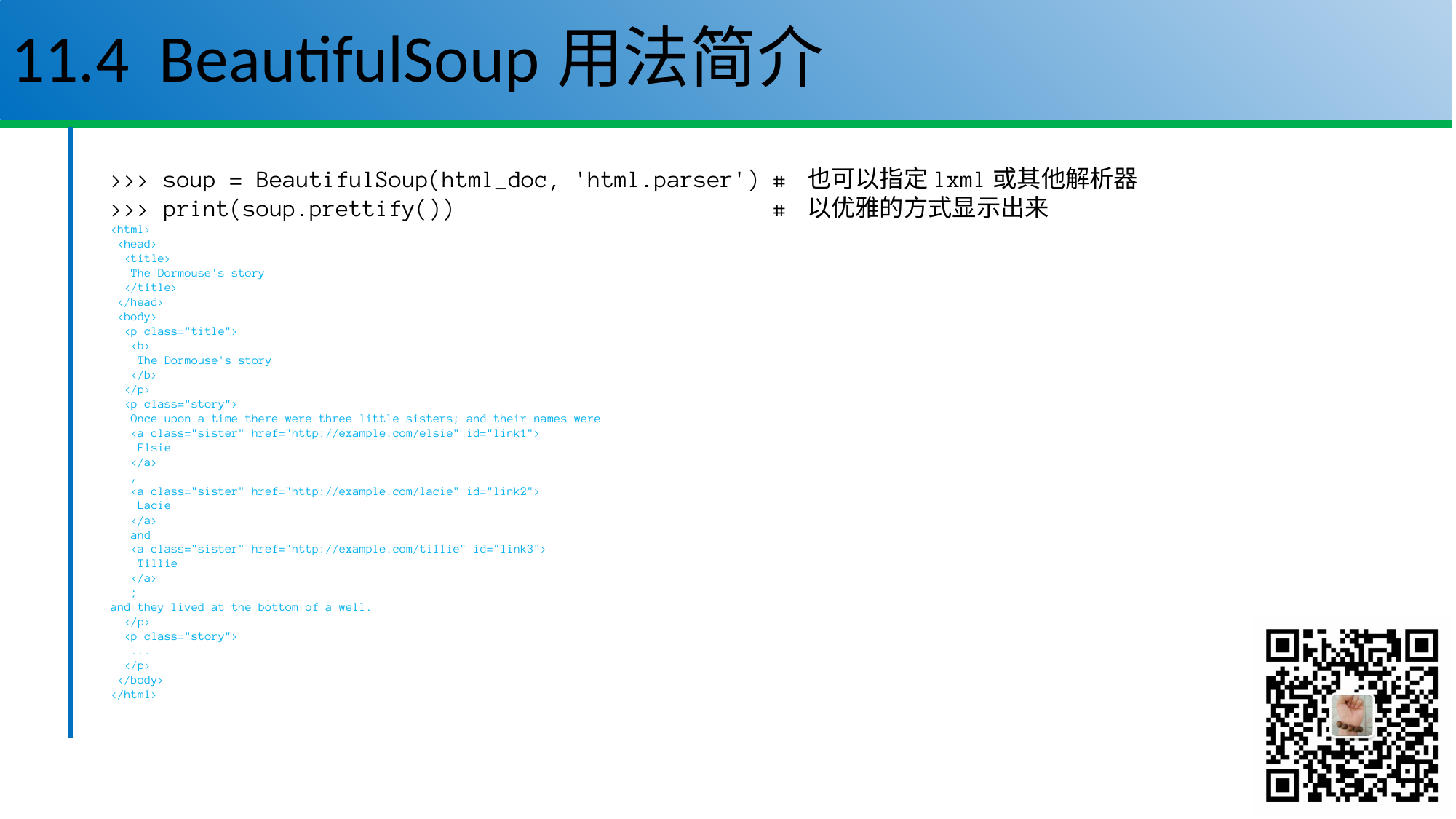

# 11.4  BeautifulSoup用法简介
>>> soup = BeautifulSoup(html_doc, 'html.parser') # 也可以指定lxml或其他解析器
>>> print(soup.prettify())                        # 以优雅的方式显示出来
<html>
 <head>
  <title>
   The Dormouse's story
  </title>
 </head>
 <body>
  <p class="title">
   <b>
    The Dormouse's story
   </b>
  </p>
  <p class="story">
   Once upon a time there were three little sisters; and their names were
   <a class="sister" href="http://example.com/elsie" id="link1">
    Elsie
   </a>
   ,
   <a class="sister" href="http://example.com/lacie" id="link2">
    Lacie
   </a>
   and
   <a class="sister" href="http://example.com/tillie" id="link3">
    Tillie
   </a>
   ;
and they lived at the bottom of a well.
  </p>
  <p class="story">
   ...
  </p>
 </body>
</html>
49